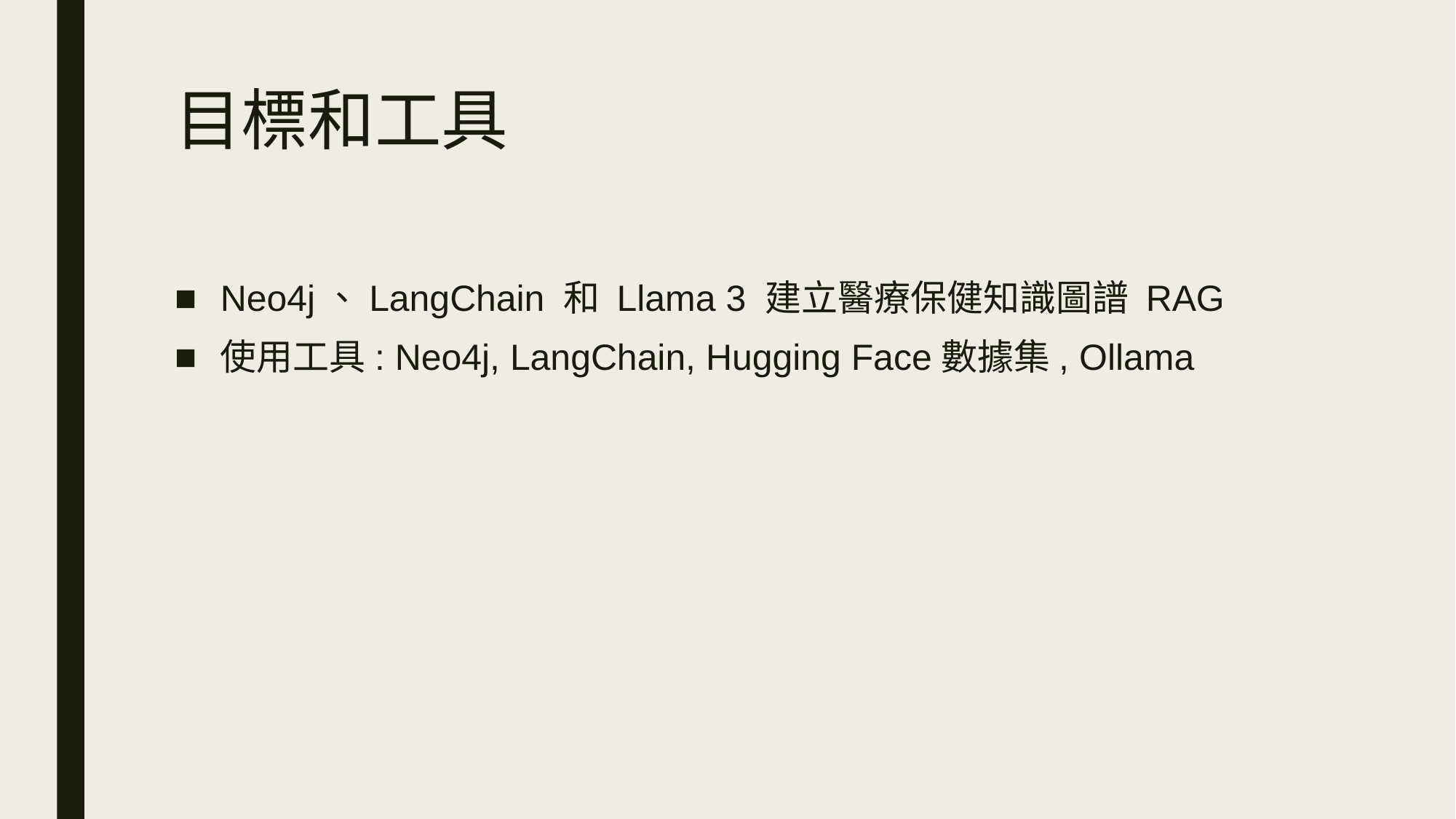

# 目標和工具
Neo4j、LangChain 和 Llama 3 建立醫療保健知識圖譜 RAG
使用工具: Neo4j, LangChain, Hugging Face數據集, Ollama